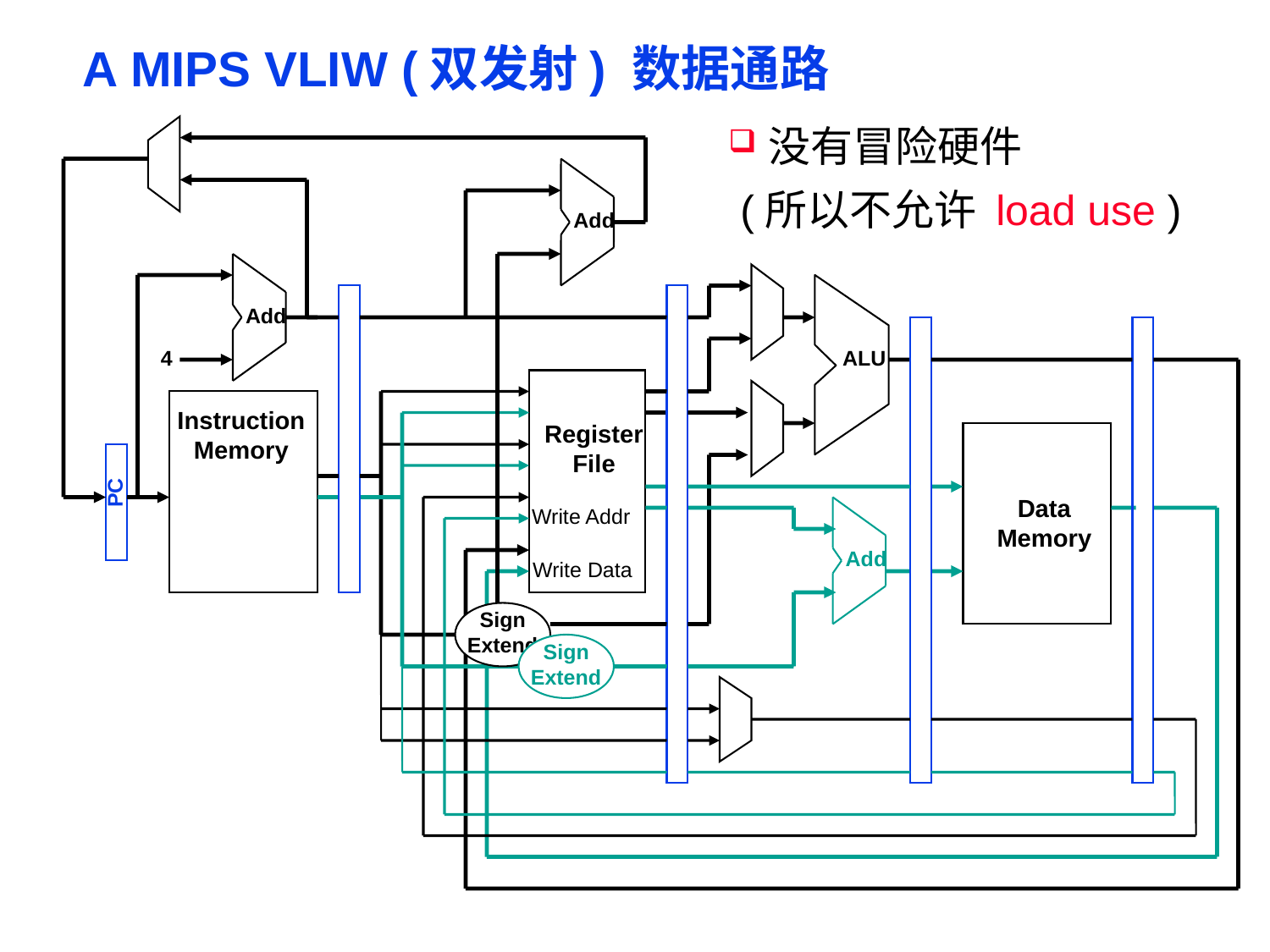

# A MIPS VLIW (双发射) 数据通路

没有冒险硬件
 (所以不允许 load use )

Add

Add

4

ALU

Instruction
Memory

Register
File

PC

Data
Memory

Write Addr

Add

Write Data

Sign
Extend

Sign
Extend